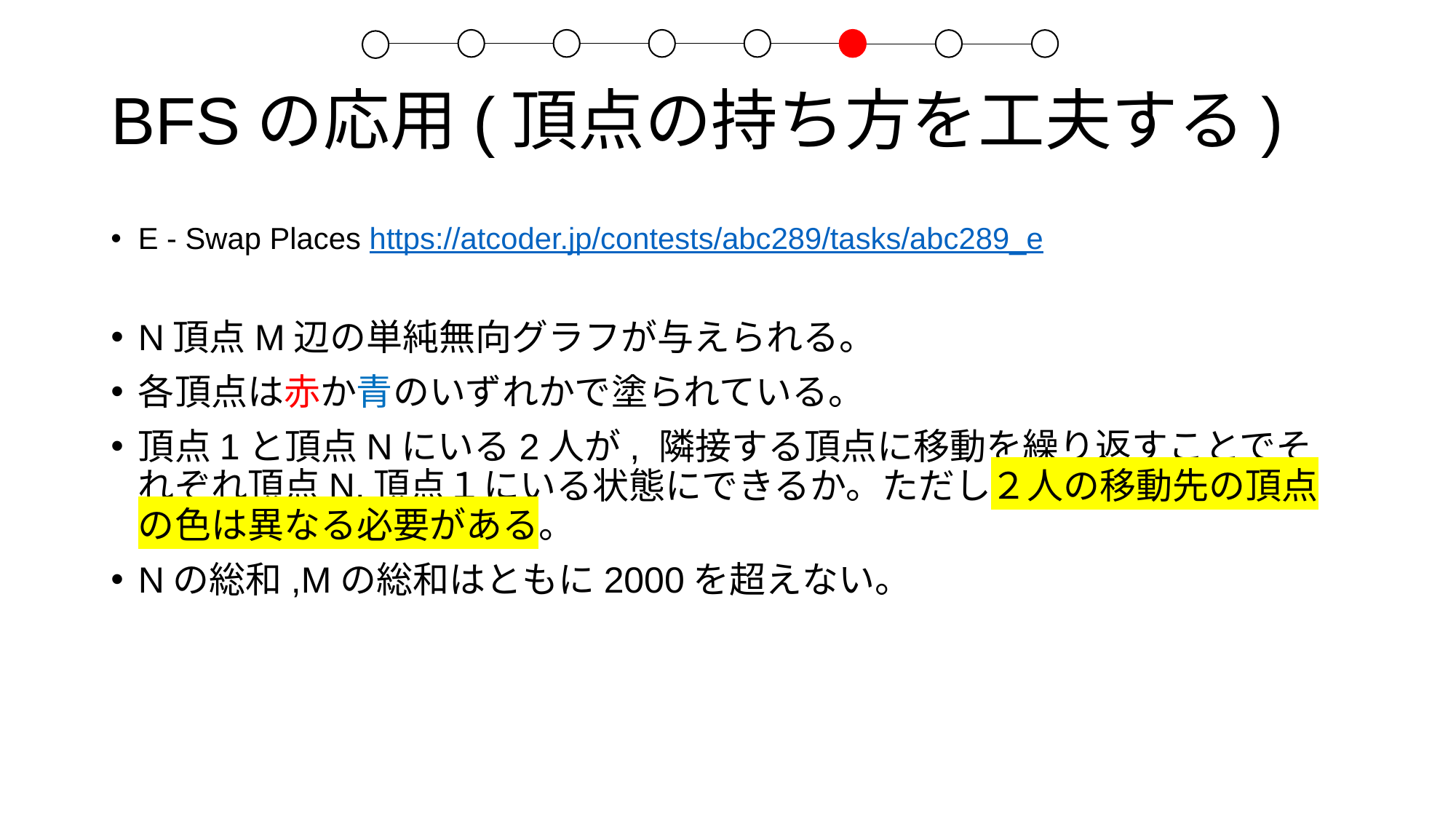

# BFSの応用(頂点の持ち方を工夫する)
E - Swap Places https://atcoder.jp/contests/abc289/tasks/abc289_e

N頂点M辺の単純無向グラフが与えられる。
各頂点は赤か青のいずれかで塗られている。
頂点1と頂点Nにいる2人が, 隣接する頂点に移動を繰り返すことでそれぞれ頂点N,頂点１にいる状態にできるか。ただし２人の移動先の頂点の色は異なる必要がある。
Nの総和,Mの総和はともに2000を超えない。